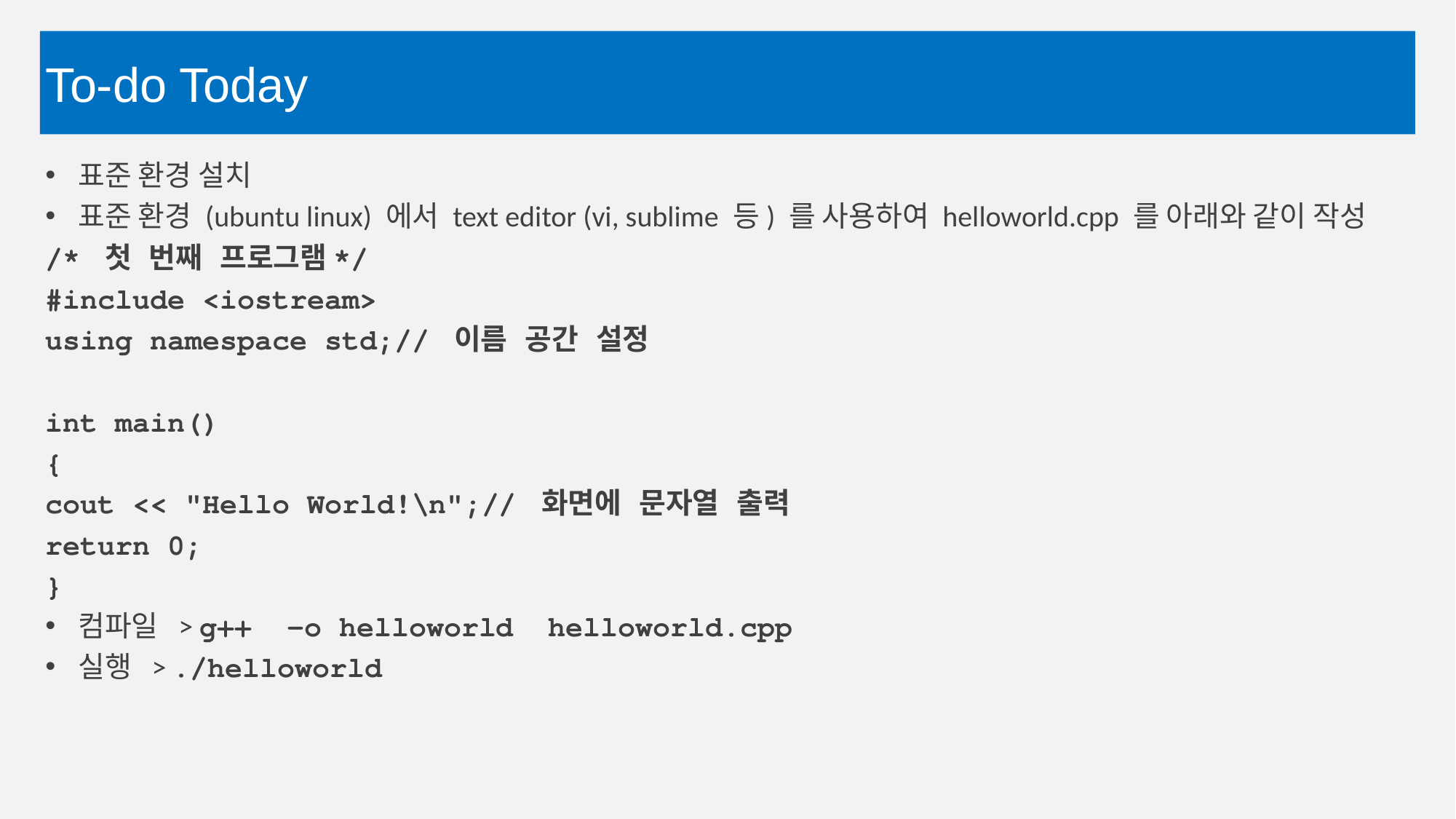

# To-do Today
표준 환경 설치
표준 환경 (ubuntu linux) 에서 text editor (vi, sublime 등) 를 사용하여 helloworld.cpp 를 아래와 같이 작성
/* 첫 번째 프로그램*/
#include <iostream>
using namespace std;// 이름 공간 설정

int main()
{
cout << "Hello World!\n";// 화면에 문자열 출력
return 0;
}
컴파일  > g++  -o helloworld  helloworld.cpp
실행  > ./helloworld